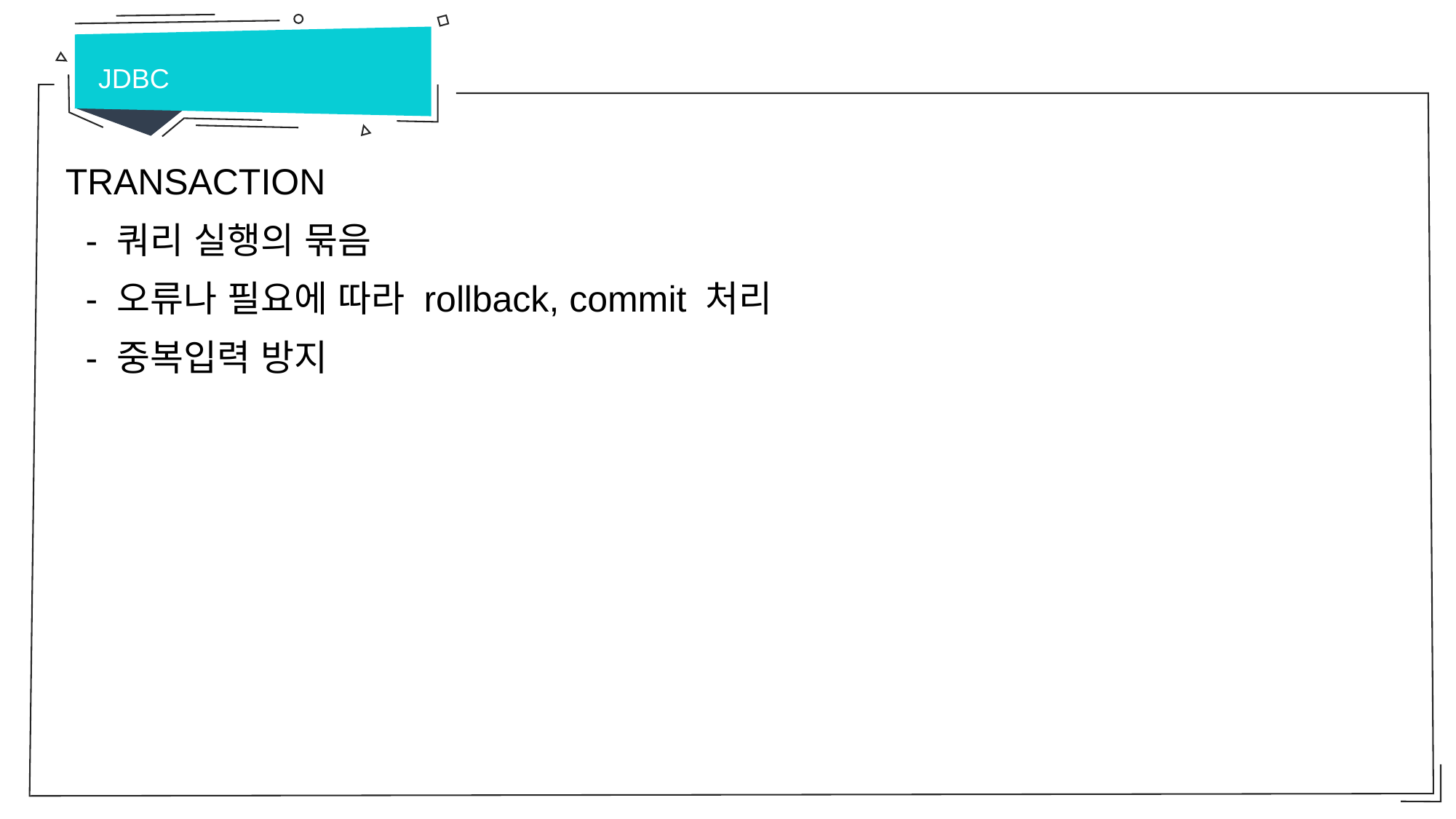

JDBC
TRANSACTION
  - 쿼리 실행의 묶음
  - 오류나 필요에 따라 rollback, commit 처리
  - 중복입력 방지